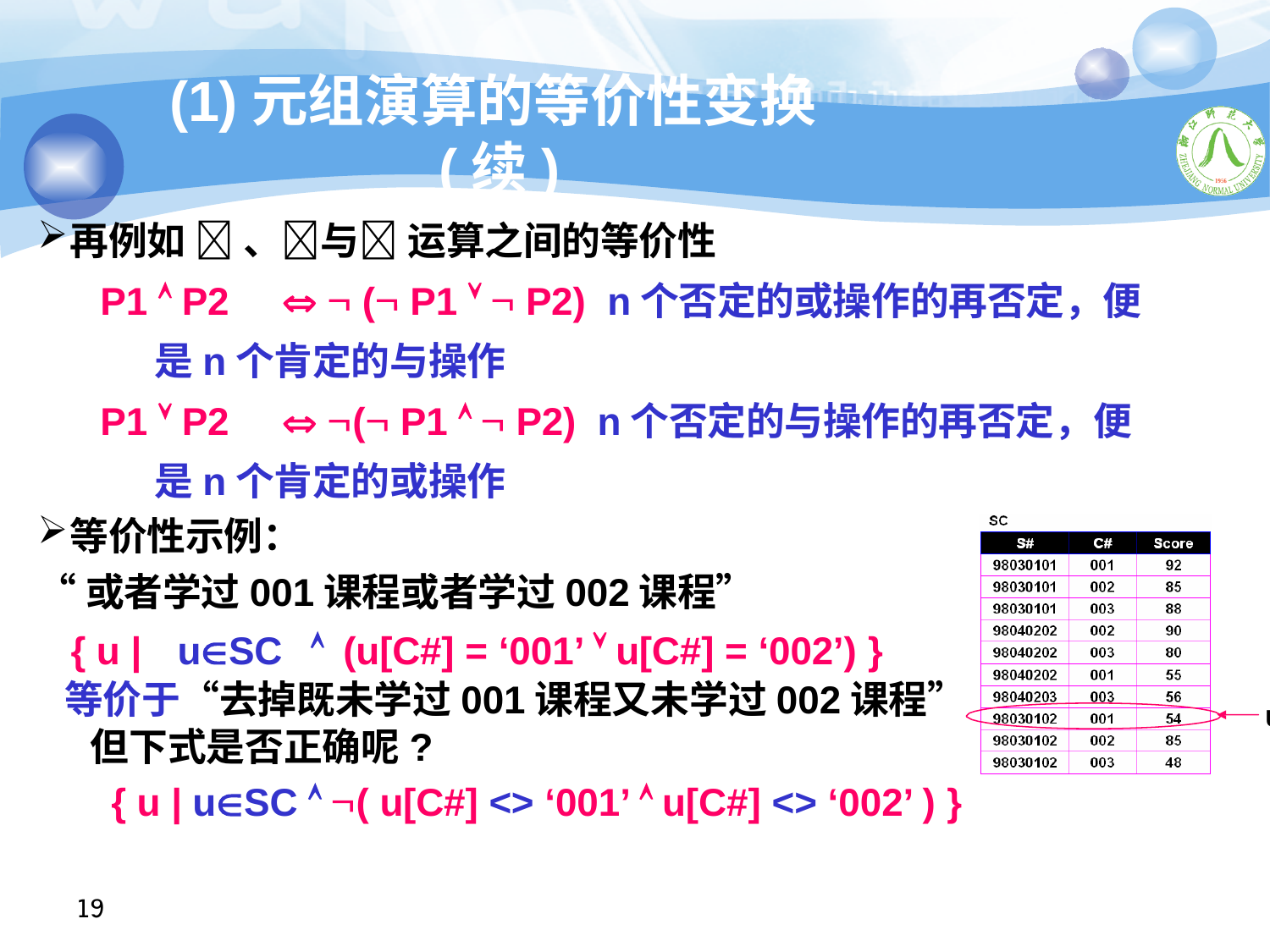

# (1)元组演算的等价性变换(续)
再例如 ∧ 、∨与¬ 运算之间的等价性
P1 ∧ P2	⇔ ¬ (¬ P1 ∨ ¬ P2)  n个否定的或操作的再否定，便是n个肯定的与操作
P1 ∨ P2	⇔ ¬(¬ P1 ∧ ¬ P2)  n个否定的与操作的再否定，便是n个肯定的或操作
等价性示例：
“或者学过001课程或者学过002课程”
{ u |	u∈SC	∧ (u[C#] = ‘001’ ∨ u[C#] = ‘002’) }
等价于“去掉既未学过001课程又未学过002课程” ，
      但下式是否正确呢?
  { u | u∈SC ∧ ¬( u[C#] <> ‘001’ ∧ u[C#] <> ‘002’ ) }

u

19